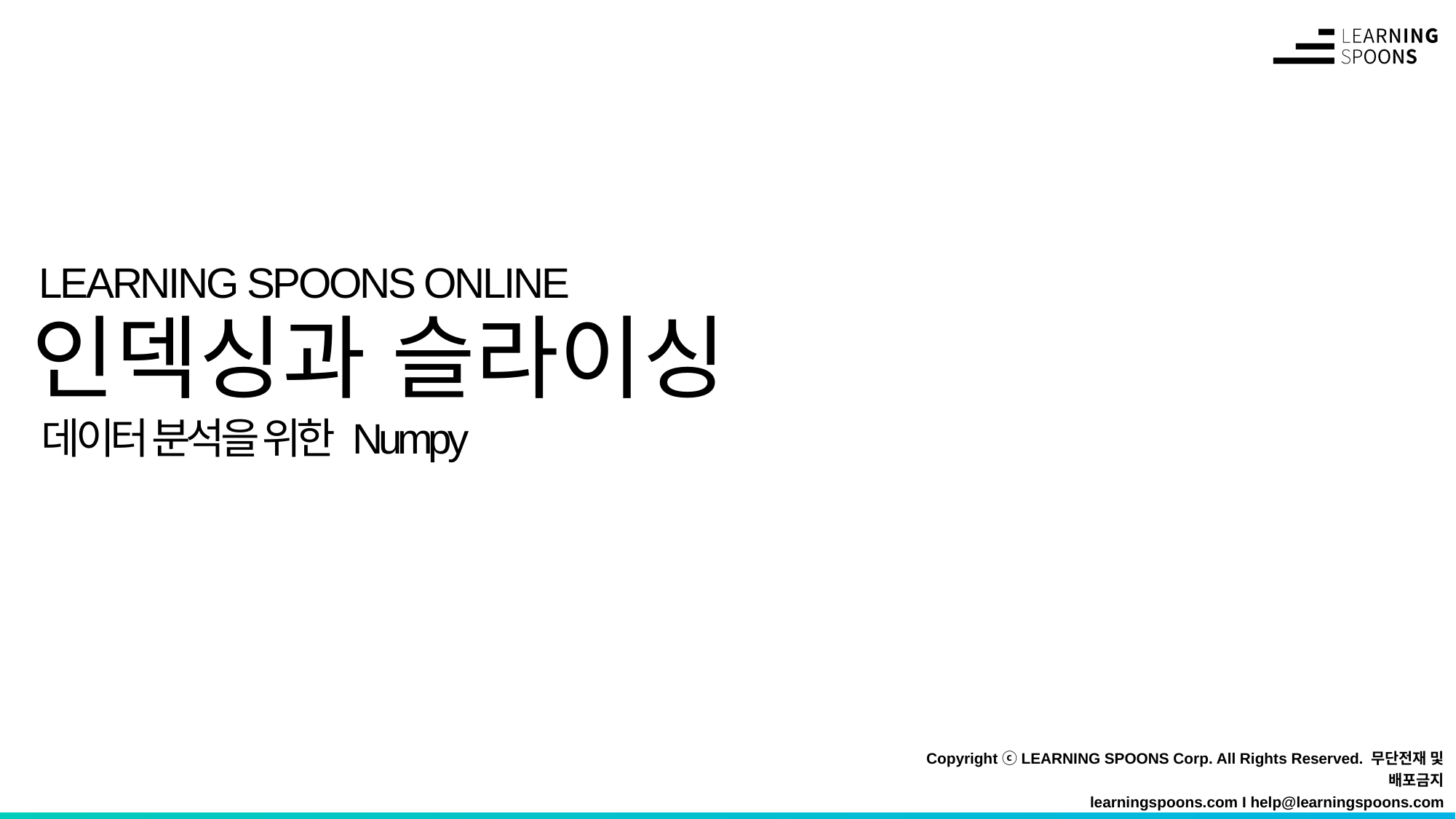

# 인덱싱과 슬라이싱
데이터 분석을 위한 Numpy